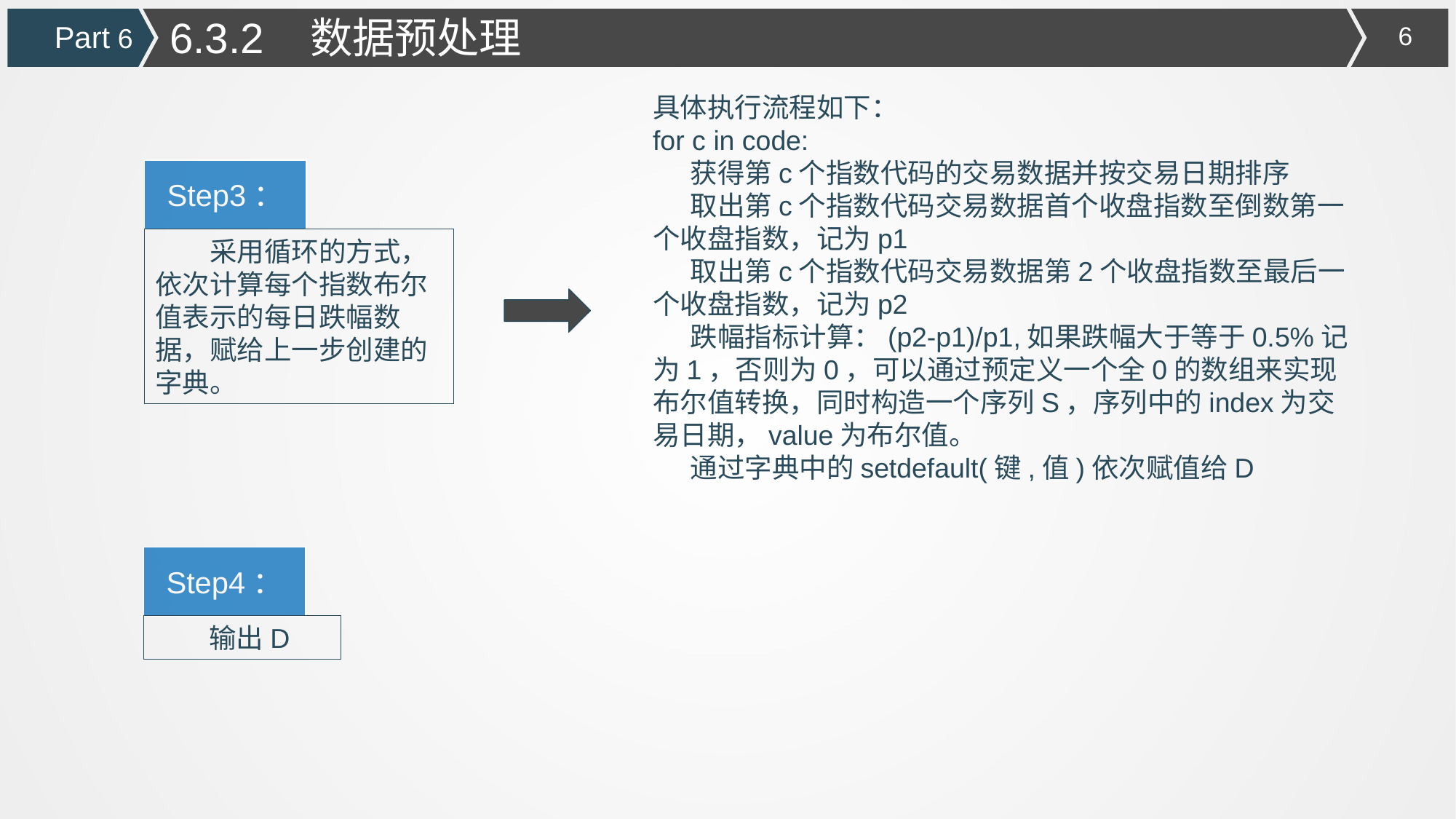

6.3.2   数据预处理
Part 6
具体执行流程如下：
for c in code:
     获得第c个指数代码的交易数据并按交易日期排序
     取出第c个指数代码交易数据首个收盘指数至倒数第一个收盘指数，记为p1
     取出第c个指数代码交易数据第2个收盘指数至最后一个收盘指数，记为p2
     跌幅指标计算：(p2-p1)/p1,如果跌幅大于等于0.5%记为1，否则为0，可以通过预定义一个全0的数组来实现布尔值转换，同时构造一个序列S，序列中的index为交易日期，value为布尔值。
     通过字典中的setdefault(键,值)依次赋值给D
Step3：
采用循环的方式，依次计算每个指数布尔值表示的每日跌幅数据，赋给上一步创建的字典。

Step4：
输出D